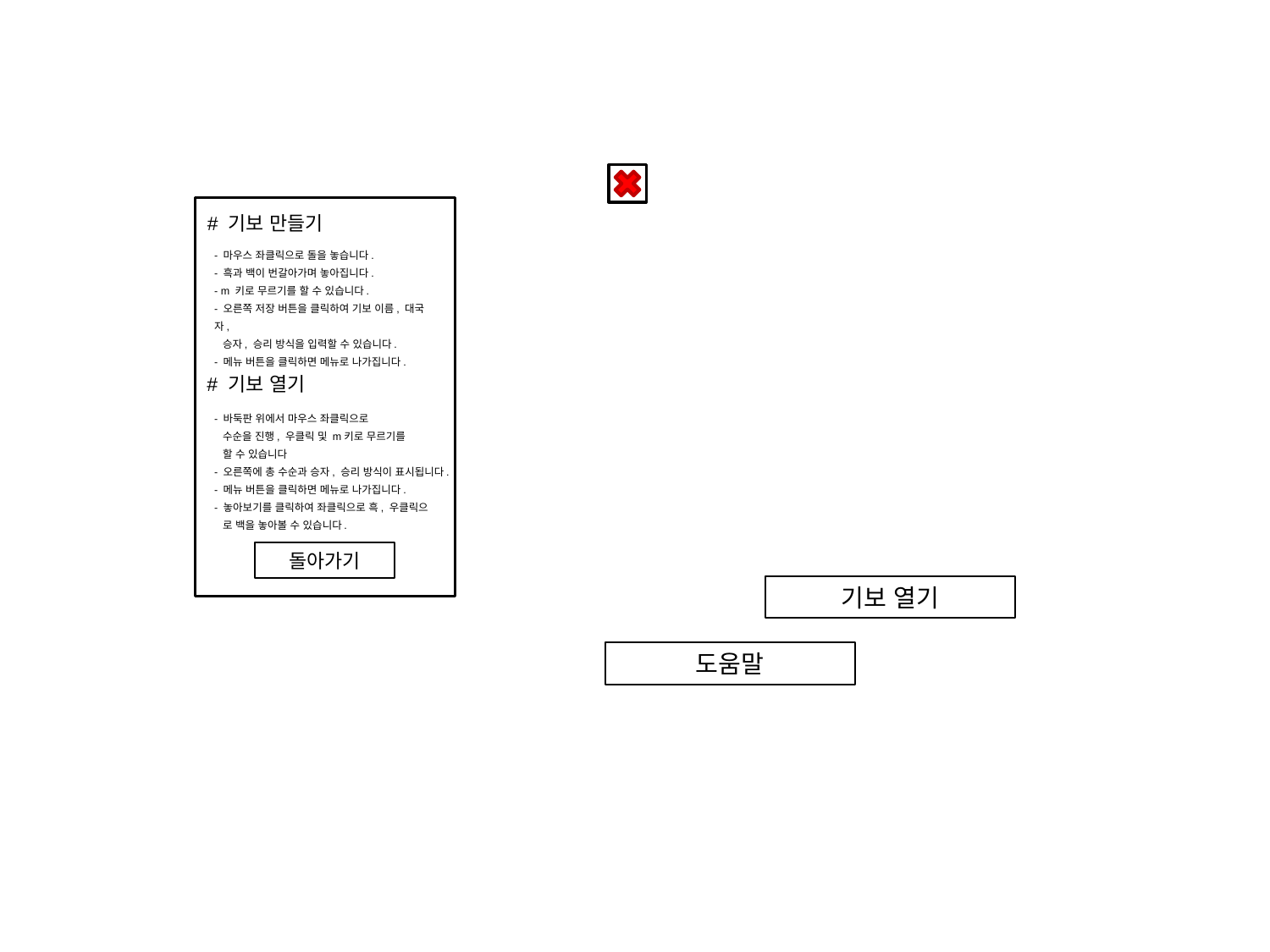

# 기보 만들기
- 마우스 좌클릭으로 돌을 놓습니다.
- 흑과 백이 번갈아가며 놓아집니다.
- m 키로 무르기를 할 수 있습니다.
- 오른쪽 저장 버튼을 클릭하여 기보 이름, 대국자,
  승자, 승리 방식을 입력할 수 있습니다.
- 메뉴 버튼을 클릭하면 메뉴로 나가집니다.
# 기보 열기
- 바둑판 위에서 마우스 좌클릭으로
  수순을 진행, 우클릭 및 m키로 무르기를
  할 수 있습니다
- 오른쪽에 총 수순과 승자, 승리 방식이 표시됩니다.
- 메뉴 버튼을 클릭하면 메뉴로 나가집니다.
- 놓아보기를 클릭하여 좌클릭으로 흑, 우클릭으
  로 백을 놓아볼 수 있습니다.
돌아가기
기보 열기
도움말